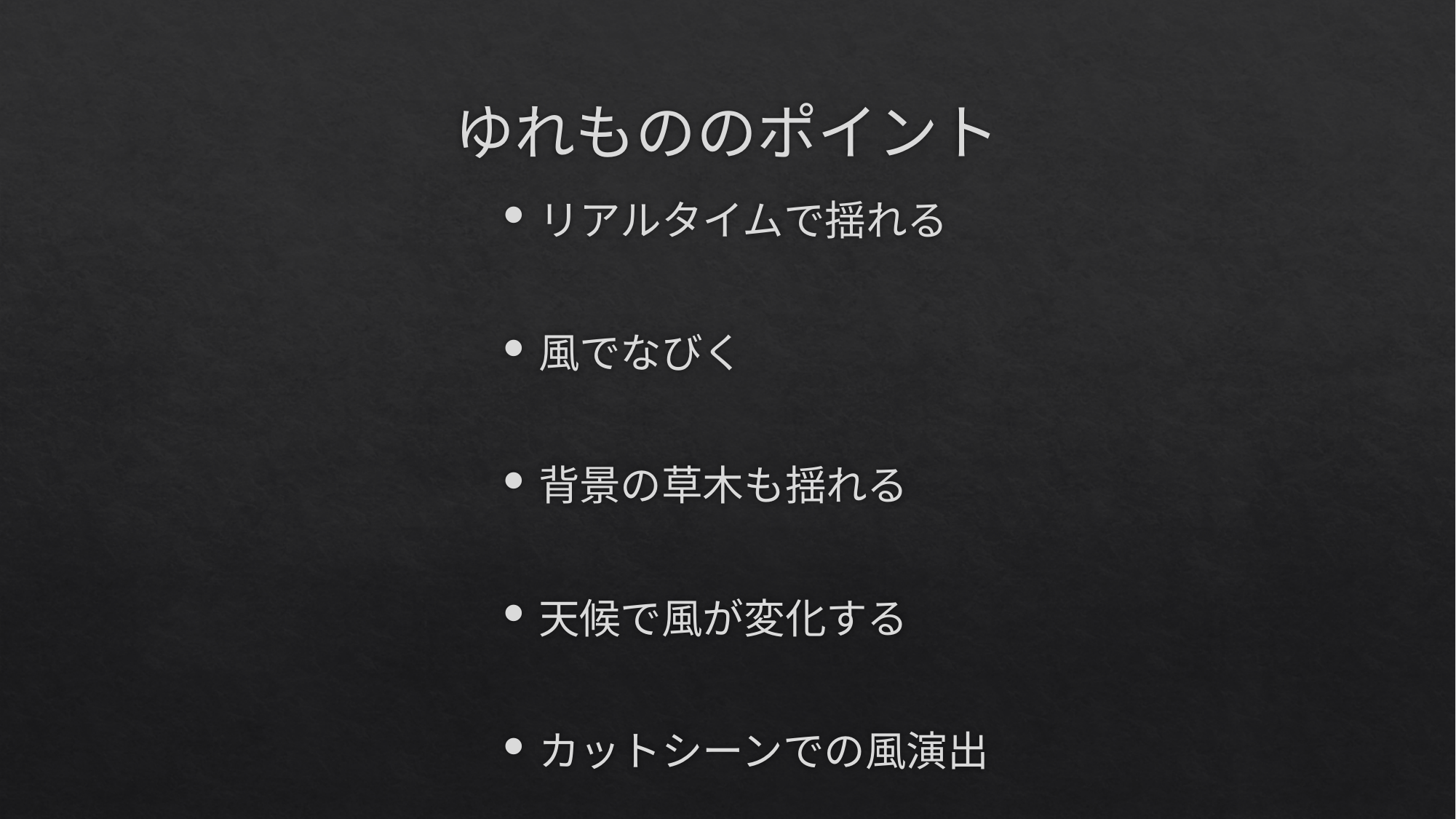

# ゆれもののポイント
リアルタイムで揺れる

風でなびく

背景の草木も揺れる

天候で風が変化する

カットシーンでの風演出